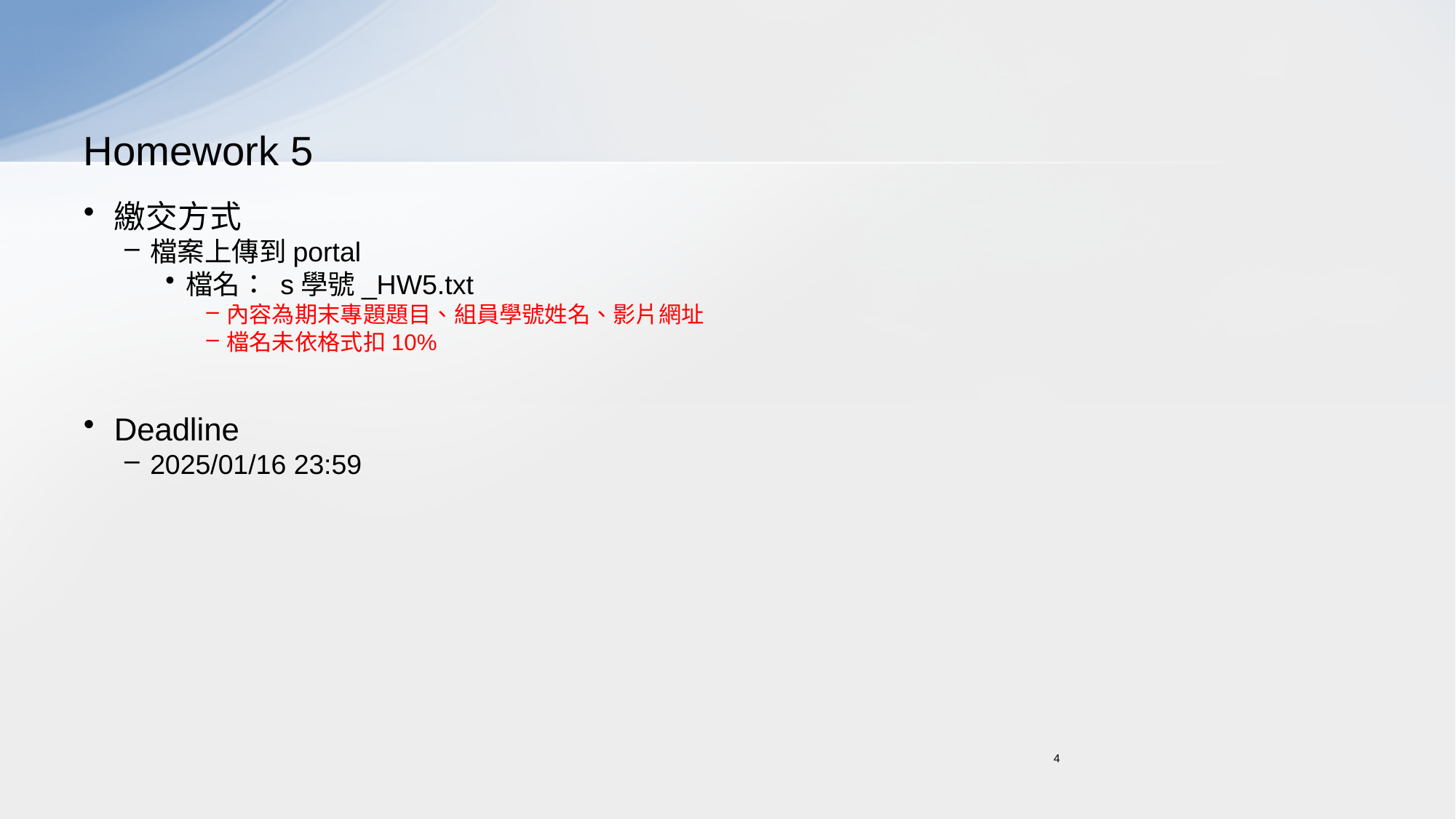

# Homework 5
繳交方式
檔案上傳到portal
檔名： s學號_HW5.txt
內容為期末專題題目、組員學號姓名、影片網址
檔名未依格式扣10%

Deadline
2025/01/16 23:59
4